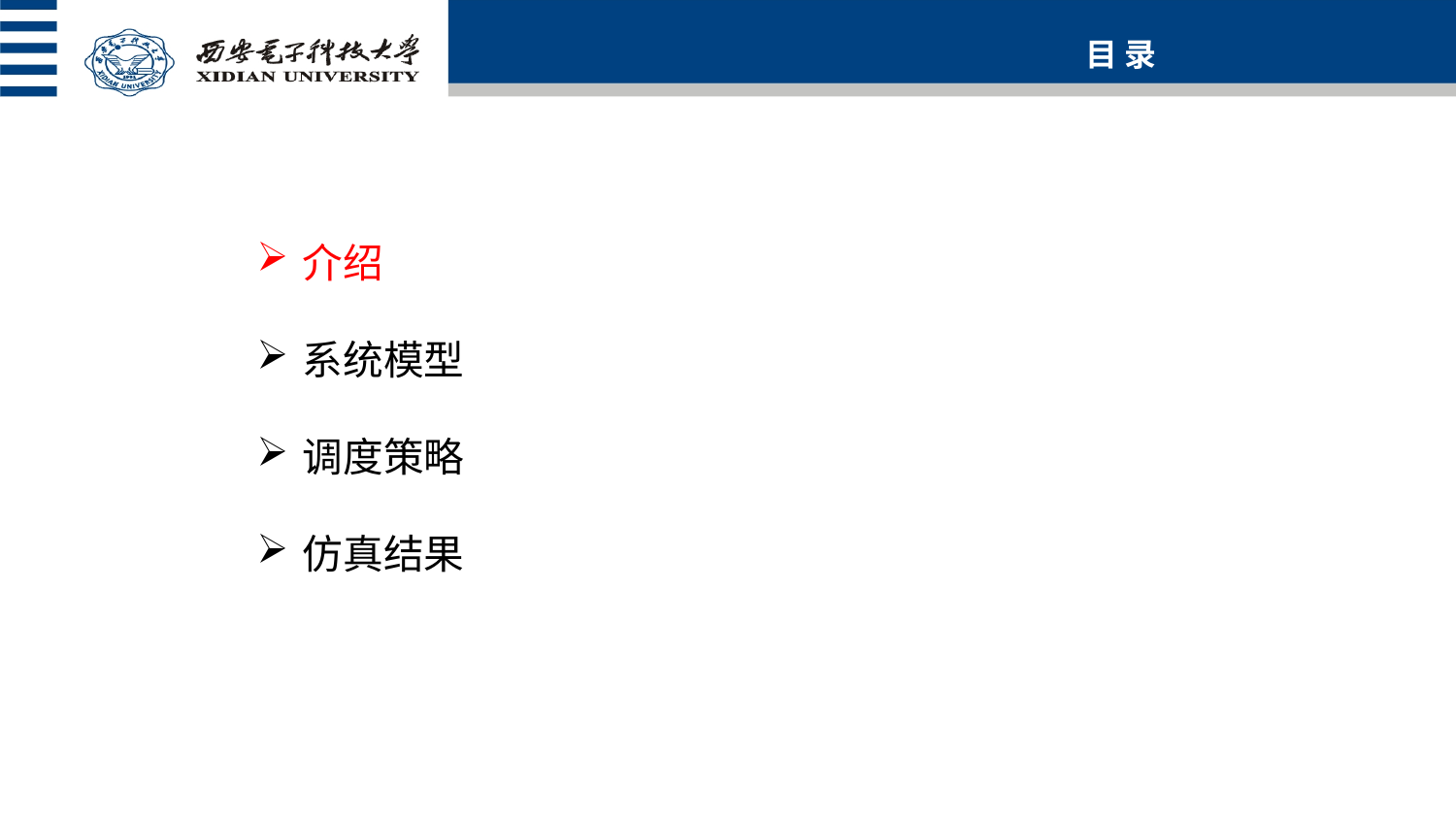

# 目 录
介绍

系统模型

调度策略

仿真结果
2